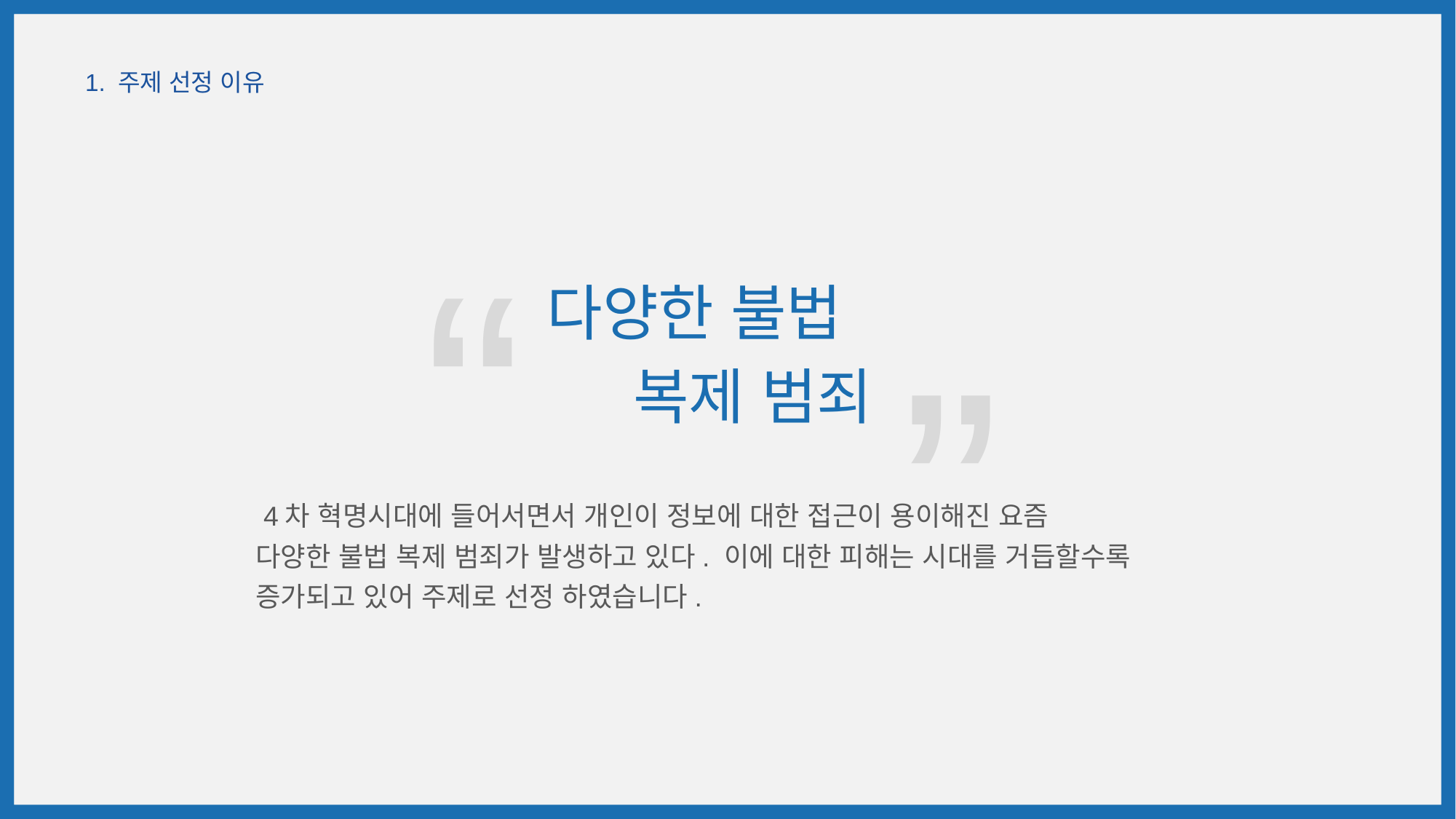

1. 주제 선정 이유
“
다양한 불법
      복제 범죄
”
 4차 혁명시대에 들어서면서 개인이 정보에 대한 접근이 용이해진 요즘
다양한 불법 복제 범죄가 발생하고 있다. 이에 대한 피해는 시대를 거듭할수록
증가되고 있어 주제로 선정 하였습니다.